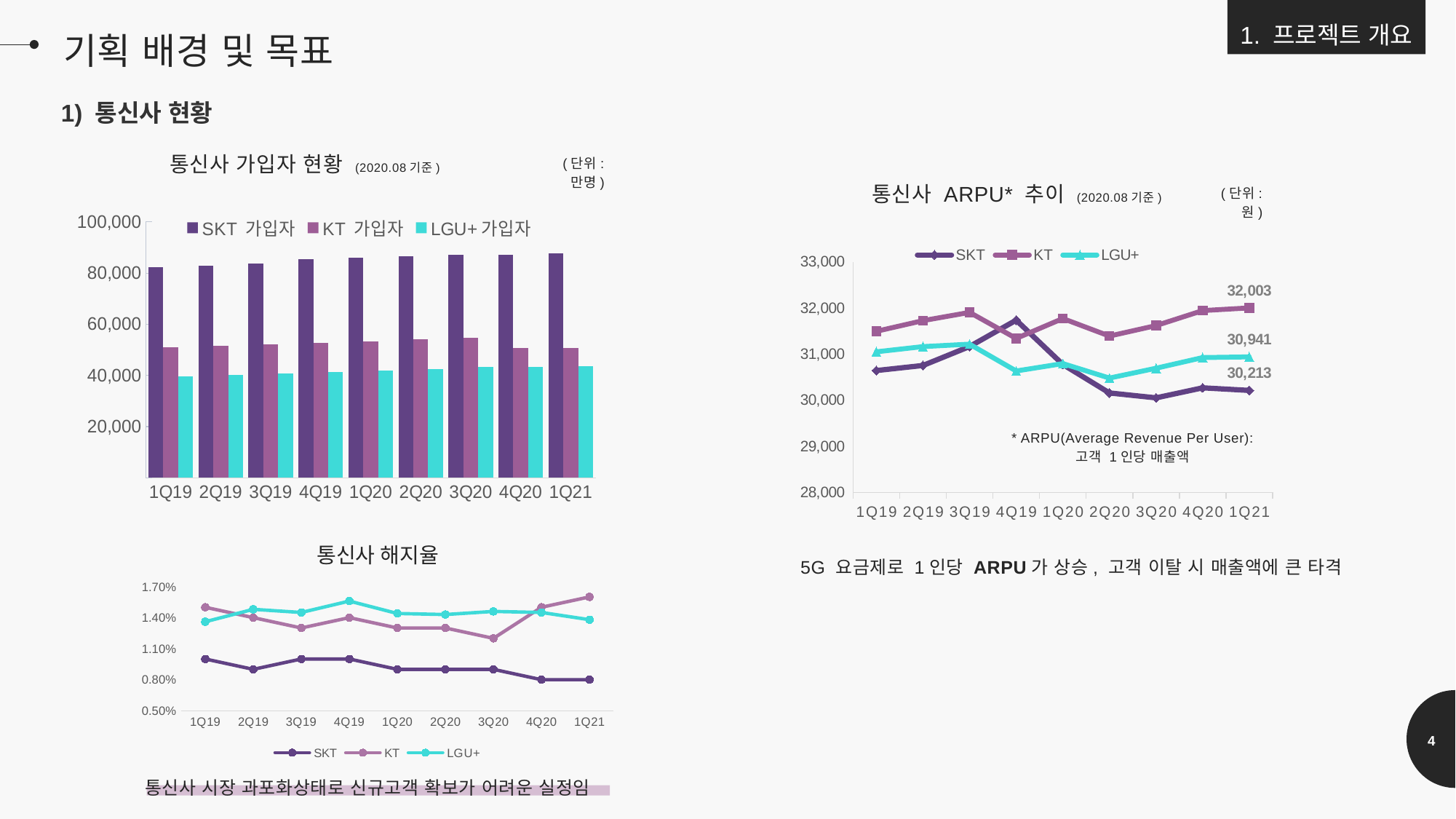

1. 프로젝트 개요
기획 배경 및 목표
1) 통신사 현황
통신사 가입자 현황 (2020.08기준)
(단위: 만명)
통신사 ARPU* 추이 (2020.08기준)
(단위: 원)

### Chart

| Category | SKT | KT | LGU+ |
|---|---|---|---|
| 1Q19 | 30645.0 | 31496.0 | 31051.0 |
| 2Q19 | 30755.0 | 31727.0 | 31164.0 |
| 3Q19 | 31166.0 | 31906.0 | 31217.0 |
| 4Q19 | 31738.0 | 31341.0 | 30635.0 |
| 1Q20 | 30777.0 | 31773.0 | 30796.0 |
| 2Q20 | 30158.0 | 31393.0 | 30480.0 |
| 3Q20 | 30051.0 | 31620.0 | 30695.0 |
| 4Q20 | 30269.0 | 31946.0 | 30926.0 |
| 1Q21 | 30213.0 | 32003.0 | 30941.0 |
* ARPU(Average Revenue Per User): 고객 1인당 매출액

### Chart

| Category | SKT 가입자 | KT 가입자 | LGU+가입자 |
|---|---|---|---|
| 1Q19 | 82402557.0 | 51119970.0 | 39526372.0 |
| 2Q19 | 82801001.0 | 51736121.0 | 40097291.0 |
| 3Q19 | 83667915.0 | 52289084.0 | 40707482.0 |
| 4Q19 | 85392586.0 | 52855258.0 | 41414018.0 |
| 1Q20 | 86153874.0 | 53363487.0 | 41949648.0 |
| 2Q20 | 86693674.0 | 54096139.0 | 42563217.0 |
| 3Q20 | 87016270.0 | 54848795.0 | 43222566.0 |
| 4Q20 | 87206267.0 | 50719225.0 | 43442928.0 |
| 1Q21 | 87629573.0 | 50771702.0 | 43509498.0 |

### Chart: 통신사 해지율

| Category | SKT | KT | LGU+ |
|---|---|---|---|
| 1Q19 | 0.01 | 0.015 | 0.0136 |
| 2Q19 | 0.009 | 0.014 | 0.0148 |
| 3Q19 | 0.01 | 0.013 | 0.0145 |
| 4Q19 | 0.01 | 0.014 | 0.0156 |
| 1Q20 | 0.009 | 0.013 | 0.0144 |
| 2Q20 | 0.009 | 0.013 | 0.0143 |
| 3Q20 | 0.009 | 0.012 | 0.0146 |
| 4Q20 | 0.008 | 0.015 | 0.0145 |
| 1Q21 | 0.008 | 0.016 | 0.0138 |
5G 요금제로 1인당 ARPU가 상승, 고객 이탈 시 매출액에 큰 타격
4
통신사 시장 과포화상태로 신규고객 확보가 어려운 실정임